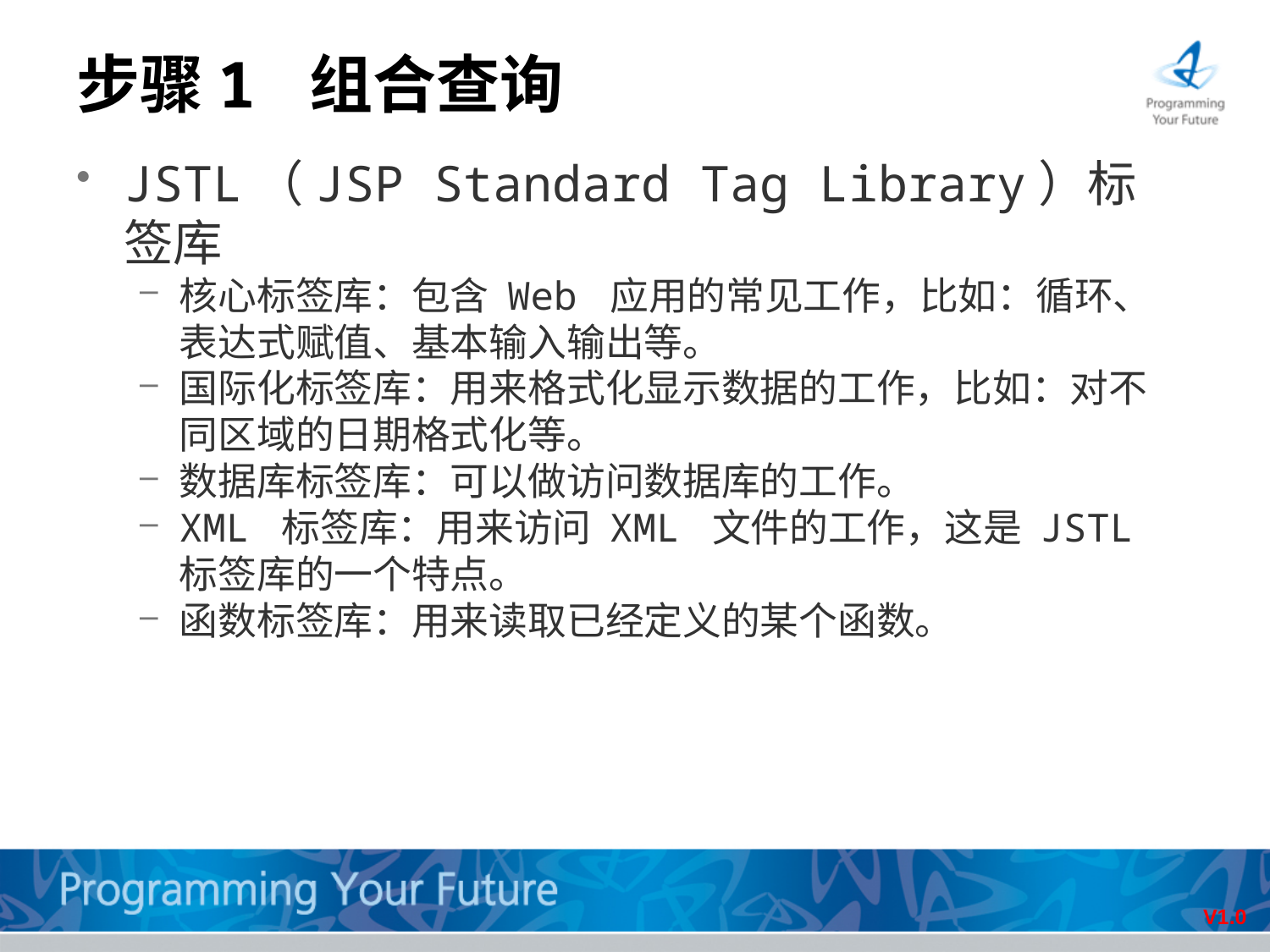

# 步骤1 组合查询
JSTL（JSP Standard Tag Library）标签库
核心标签库：包含 Web 应用的常见工作，比如：循环、表达式赋值、基本输入输出等。
国际化标签库：用来格式化显示数据的工作，比如：对不同区域的日期格式化等。
数据库标签库：可以做访问数据库的工作。
XML 标签库：用来访问 XML 文件的工作，这是 JSTL 标签库的一个特点。
函数标签库：用来读取已经定义的某个函数。